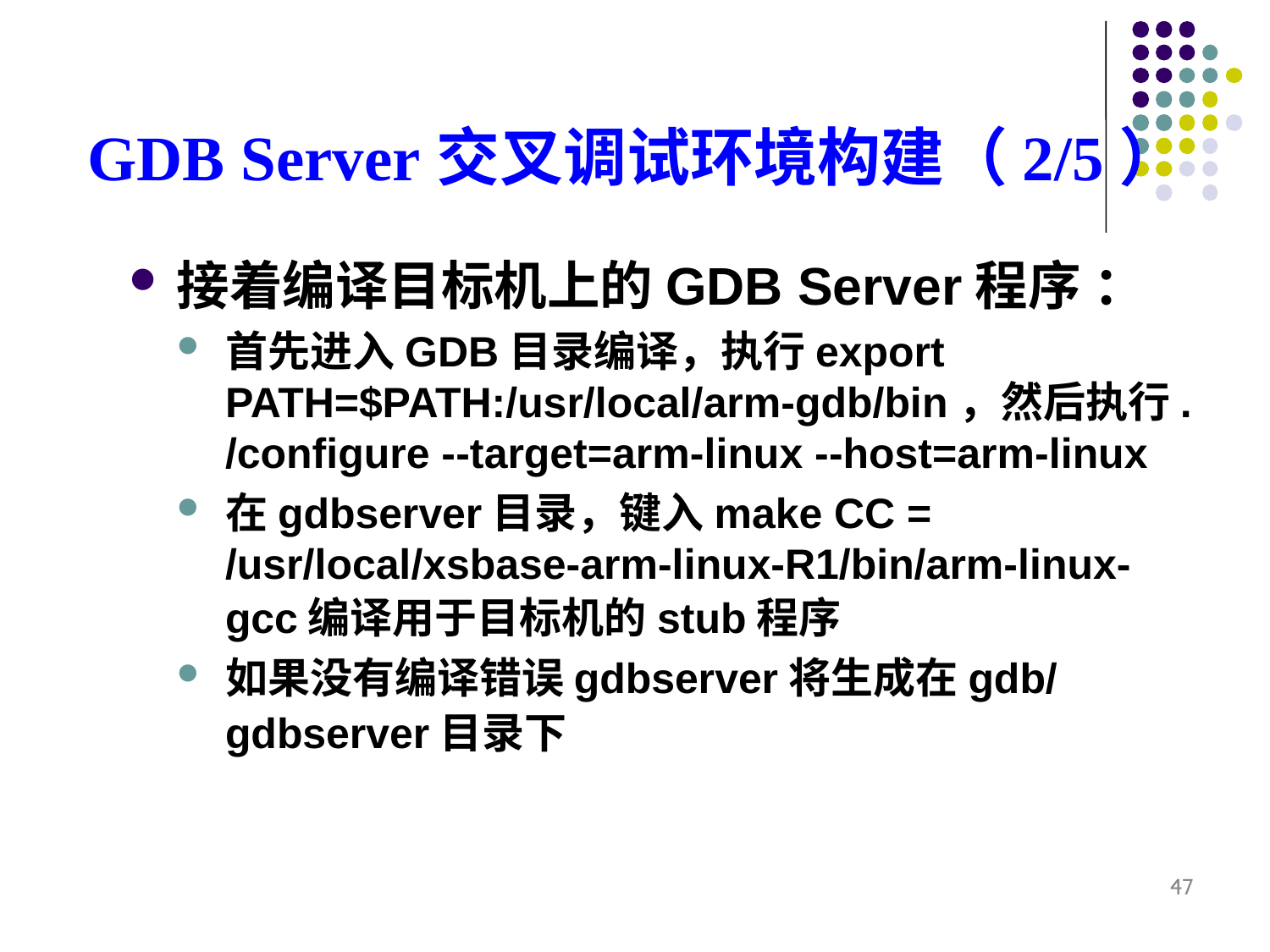

# GDB Server交叉调试环境构建（2/5）
接着编译目标机上的GDB Server程序 ：
首先进入GDB目录编译，执行export PATH=$PATH:/usr/local/arm-gdb/bin，然后执行./configure --target=arm-linux --host=arm-linux
在gdbserver目录，键入make CC = /usr/local/xsbase-arm-linux-R1/bin/arm-linux-gcc编译用于目标机的stub程序
如果没有编译错误gdbserver将生成在gdb/gdbserver目录下
47